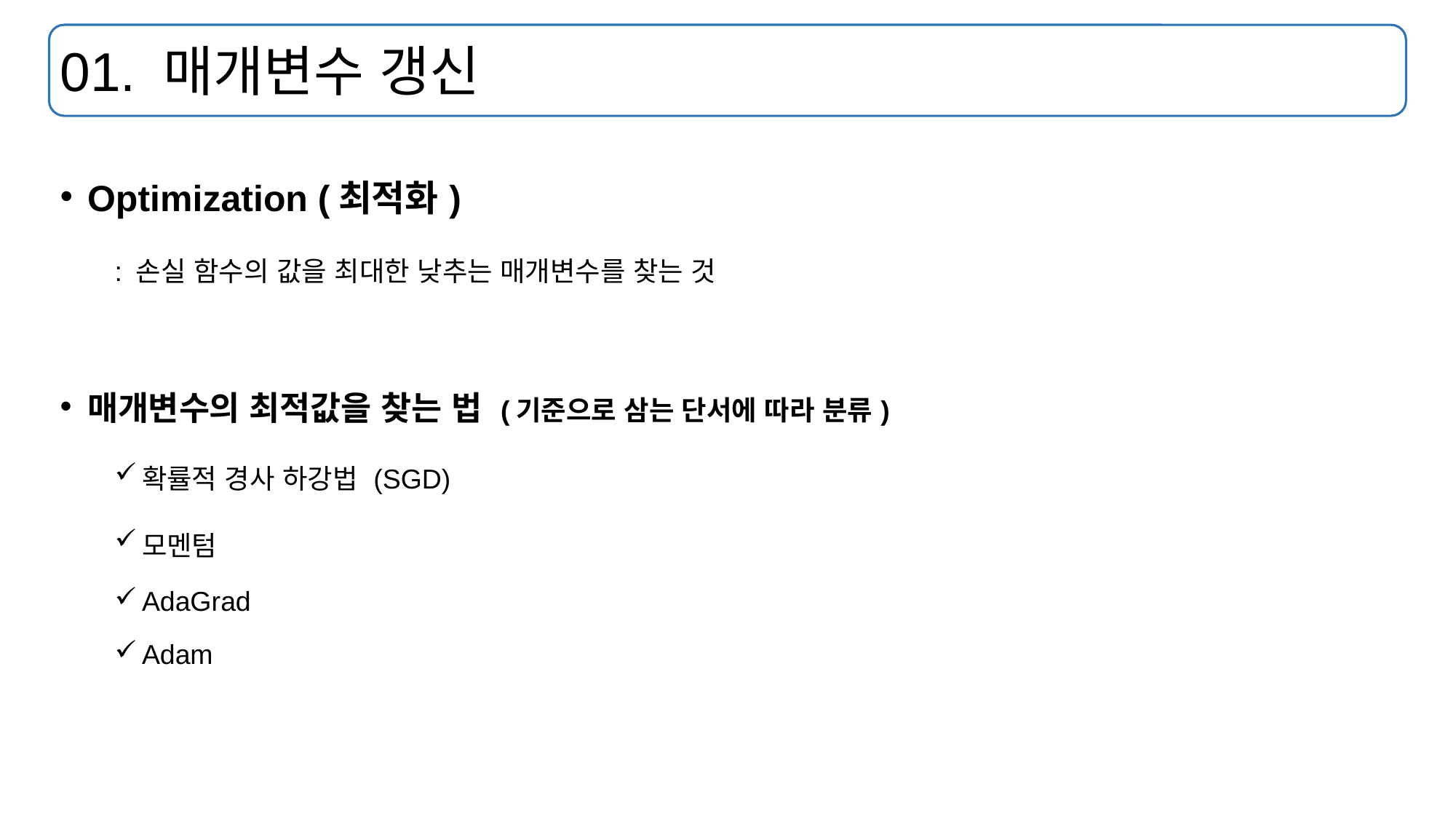

# 01. 매개변수 갱신
Optimization (최적화)
: 손실 함수의 값을 최대한 낮추는 매개변수를 찾는 것

매개변수의 최적값을 찾는 법 (기준으로 삼는 단서에 따라 분류)
확률적 경사 하강법 (SGD)
모멘텀
AdaGrad
Adam